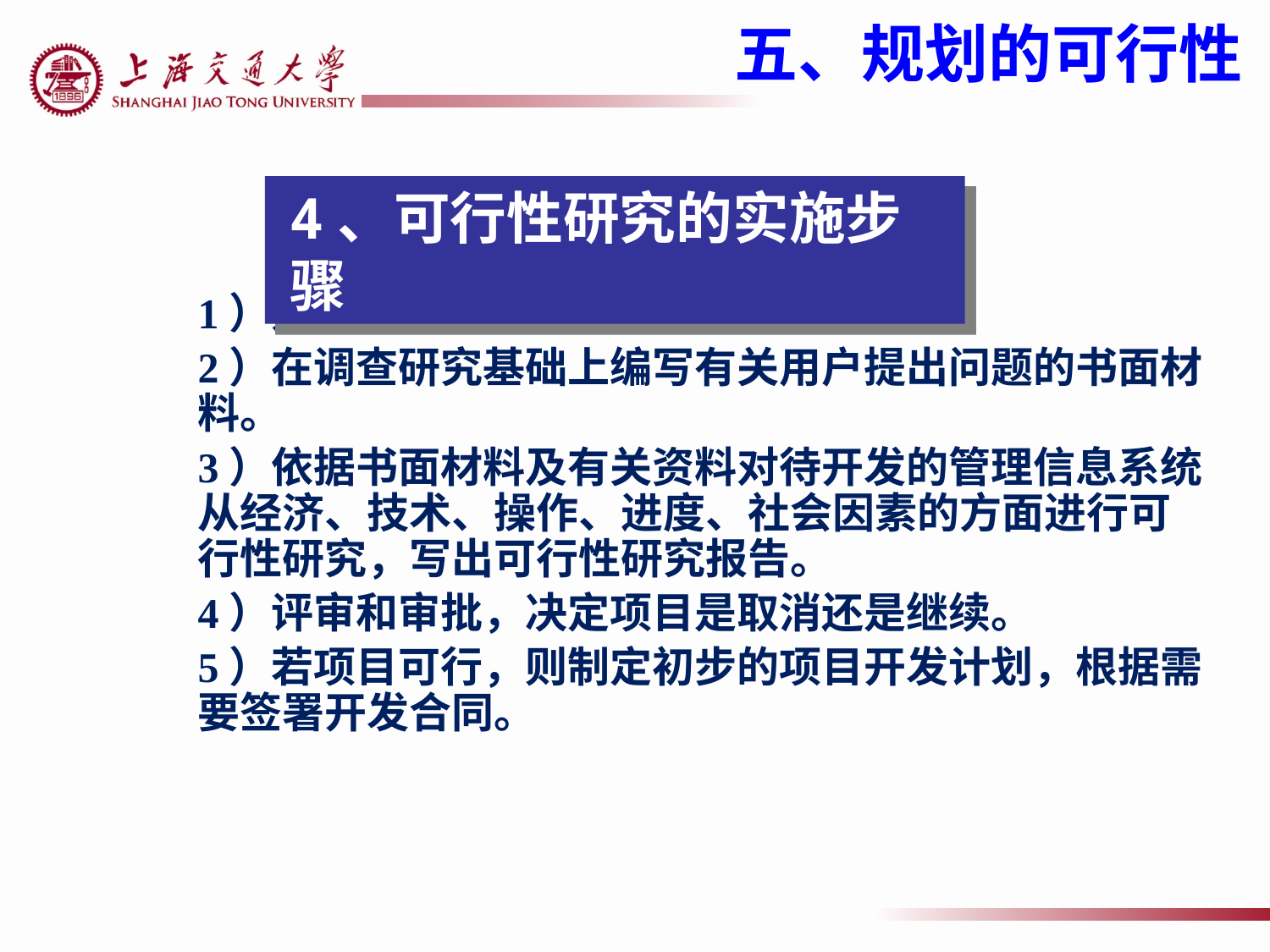

五、规划的可行性
4、可行性研究的实施步骤
1）对用户需求及现实环境进行调查。
2）在调查研究基础上编写有关用户提出问题的书面材料。
3）依据书面材料及有关资料对待开发的管理信息系统从经济、技术、操作、进度、社会因素的方面进行可行性研究，写出可行性研究报告。
4）评审和审批，决定项目是取消还是继续。
5）若项目可行，则制定初步的项目开发计划，根据需要签署开发合同。